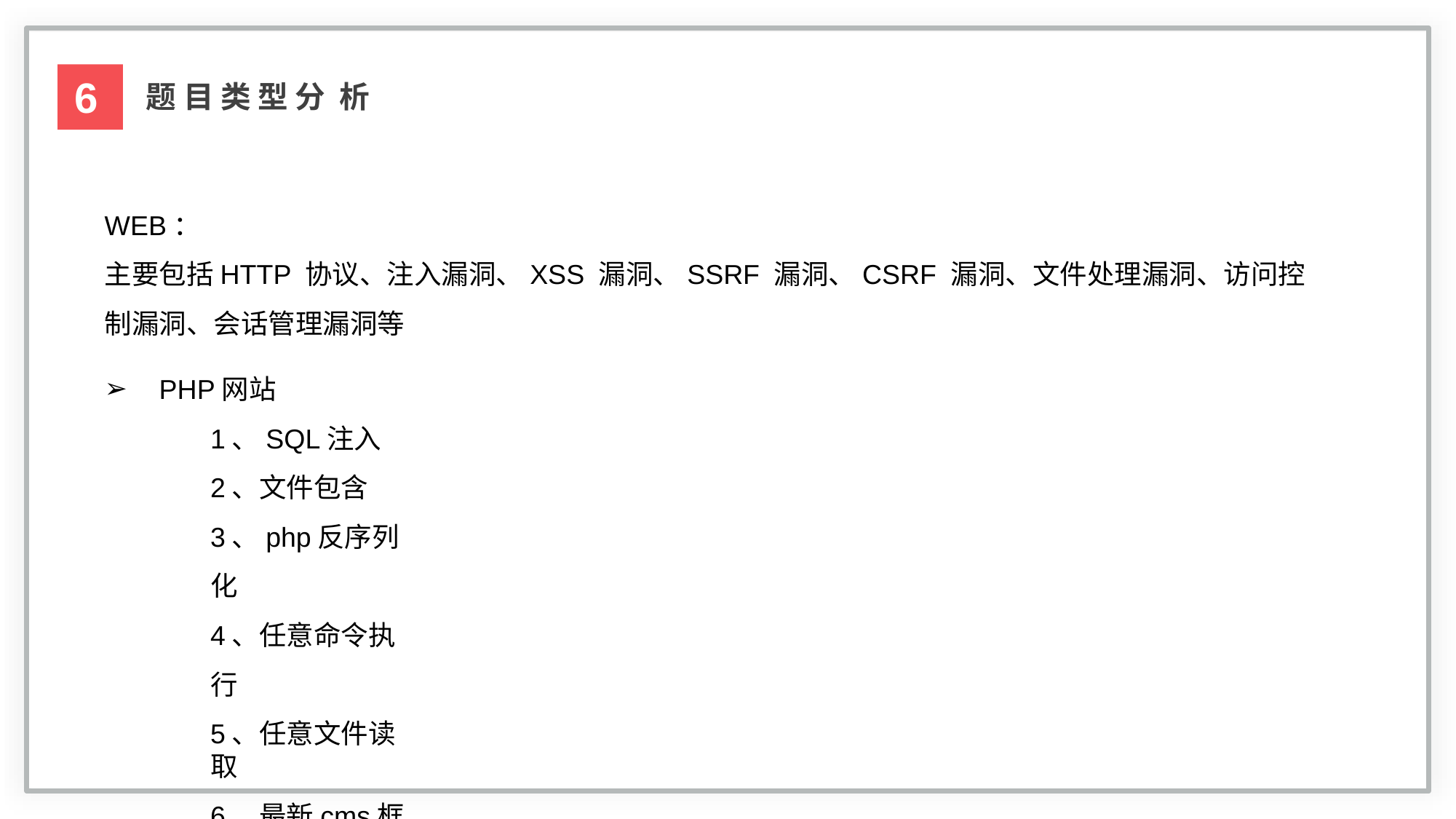

6
题 目 类 型 分 析
WEB：
主要包括HTTP 协议、注入漏洞、XSS 漏洞、SSRF 漏洞、CSRF 漏洞、文件处理漏洞、访问控制漏洞、会话管理漏洞等

PHP网站
1、SQL注入
2、文件包含
3、php反序列化
4、任意命令执行
5、任意文件读取
6、最新cms框架漏洞